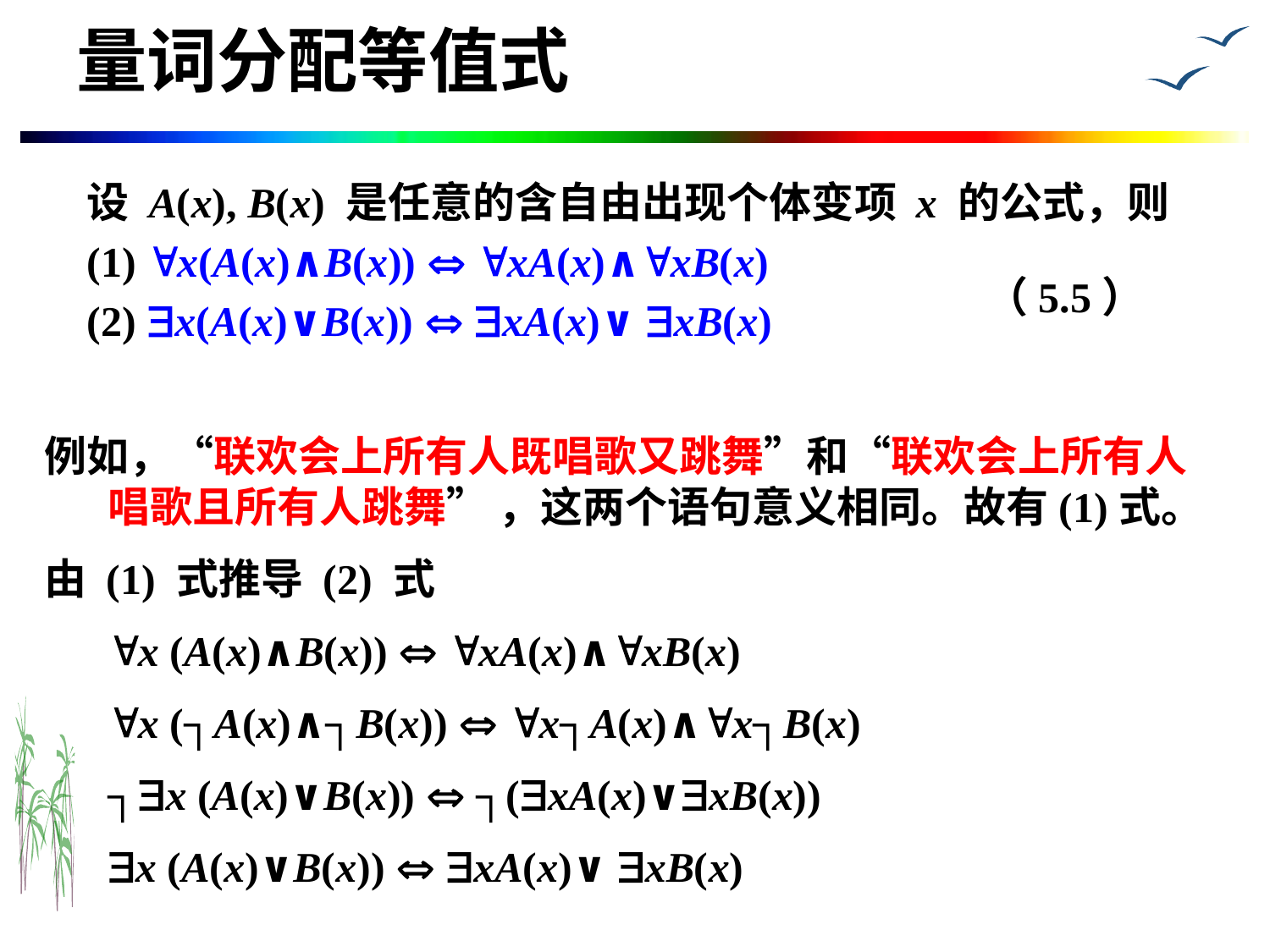

# 量词分配等值式
设 A(x), B(x) 是任意的含自由出现个体变项 x 的公式，则
(1) ∀x(A(x)∧B(x)) ⇔ ∀xA(x)∧∀xB(x)
(2) ∃x(A(x)∨B(x)) ⇔ ∃xA(x)∨ ∃xB(x)
（5.5）
例如，“联欢会上所有人既唱歌又跳舞”和“联欢会上所有人唱歌且所有人跳舞” ，这两个语句意义相同。故有(1)式。
由 (1) 式推导 (2) 式
	∀x (A(x)∧B(x)) ⇔ ∀xA(x)∧∀xB(x)
	∀x (┐A(x)∧┐B(x)) ⇔ ∀x┐A(x)∧∀x┐B(x)
	┐∃x (A(x)∨B(x)) ⇔ ┐(∃xA(x)∨∃xB(x))
	∃x (A(x)∨B(x)) ⇔ ∃xA(x)∨ ∃xB(x)